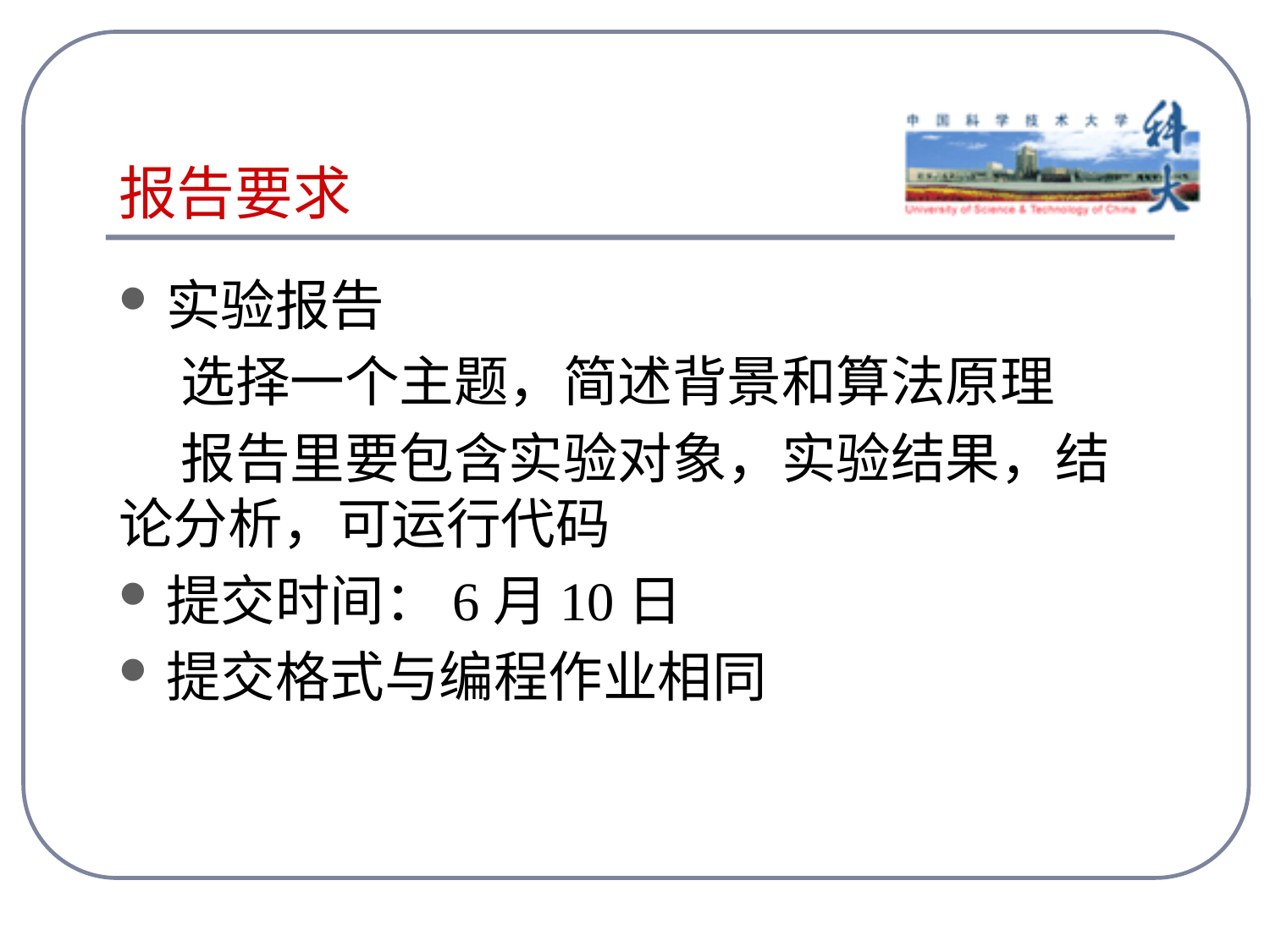

# 报告要求
实验报告
    选择一个主题，简述背景和算法原理
    报告里要包含实验对象，实验结果，结论分析，可运行代码
提交时间：6月10日
提交格式与编程作业相同